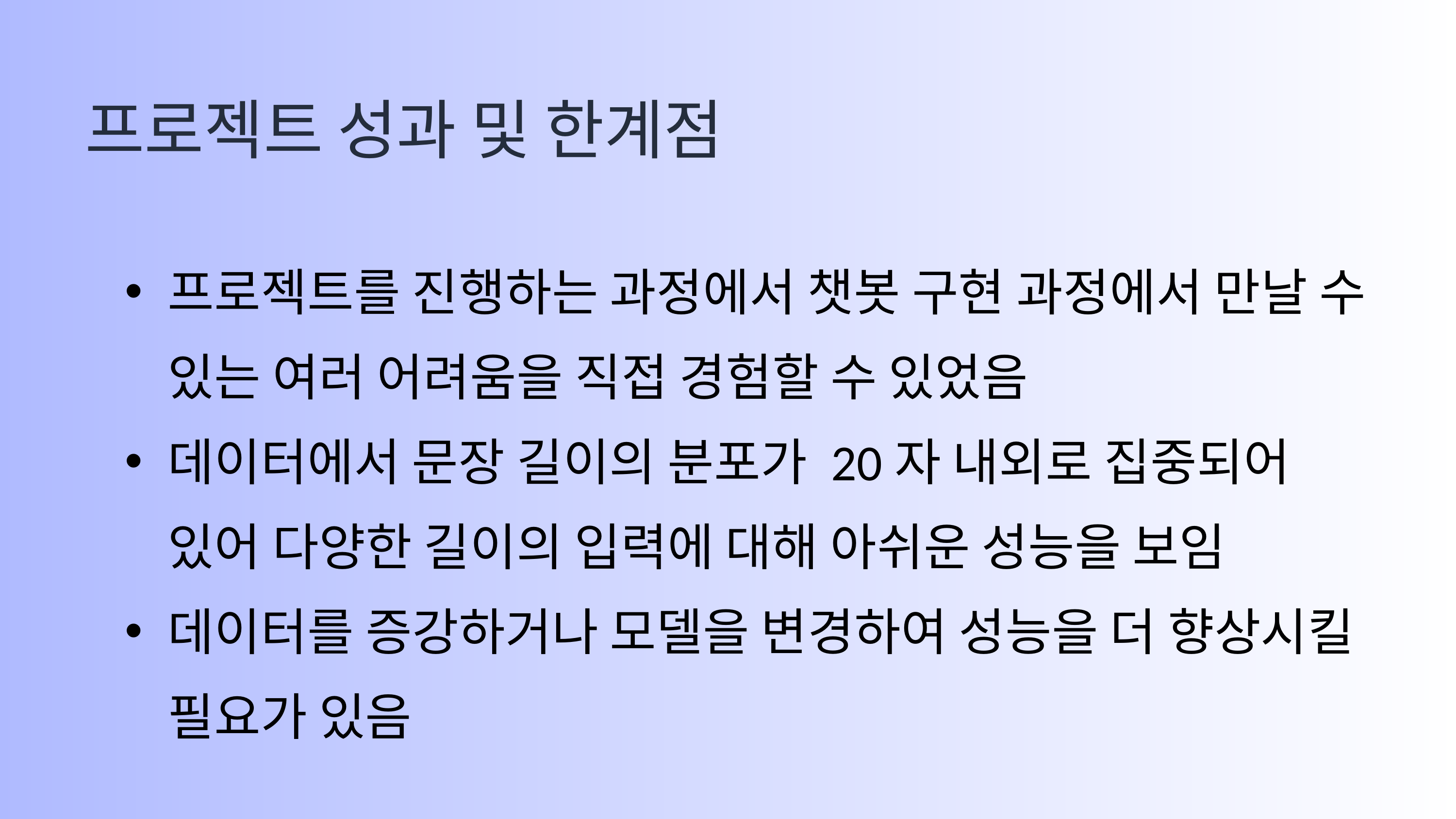

프로젝트 성과 및 한계점
프로젝트를 진행하는 과정에서 챗봇 구현 과정에서 만날 수 있는 여러 어려움을 직접 경험할 수 있었음
데이터에서 문장 길이의 분포가 20자 내외로 집중되어 있어 다양한 길이의 입력에 대해 아쉬운 성능을 보임
데이터를 증강하거나 모델을 변경하여 성능을 더 향상시킬 필요가 있음